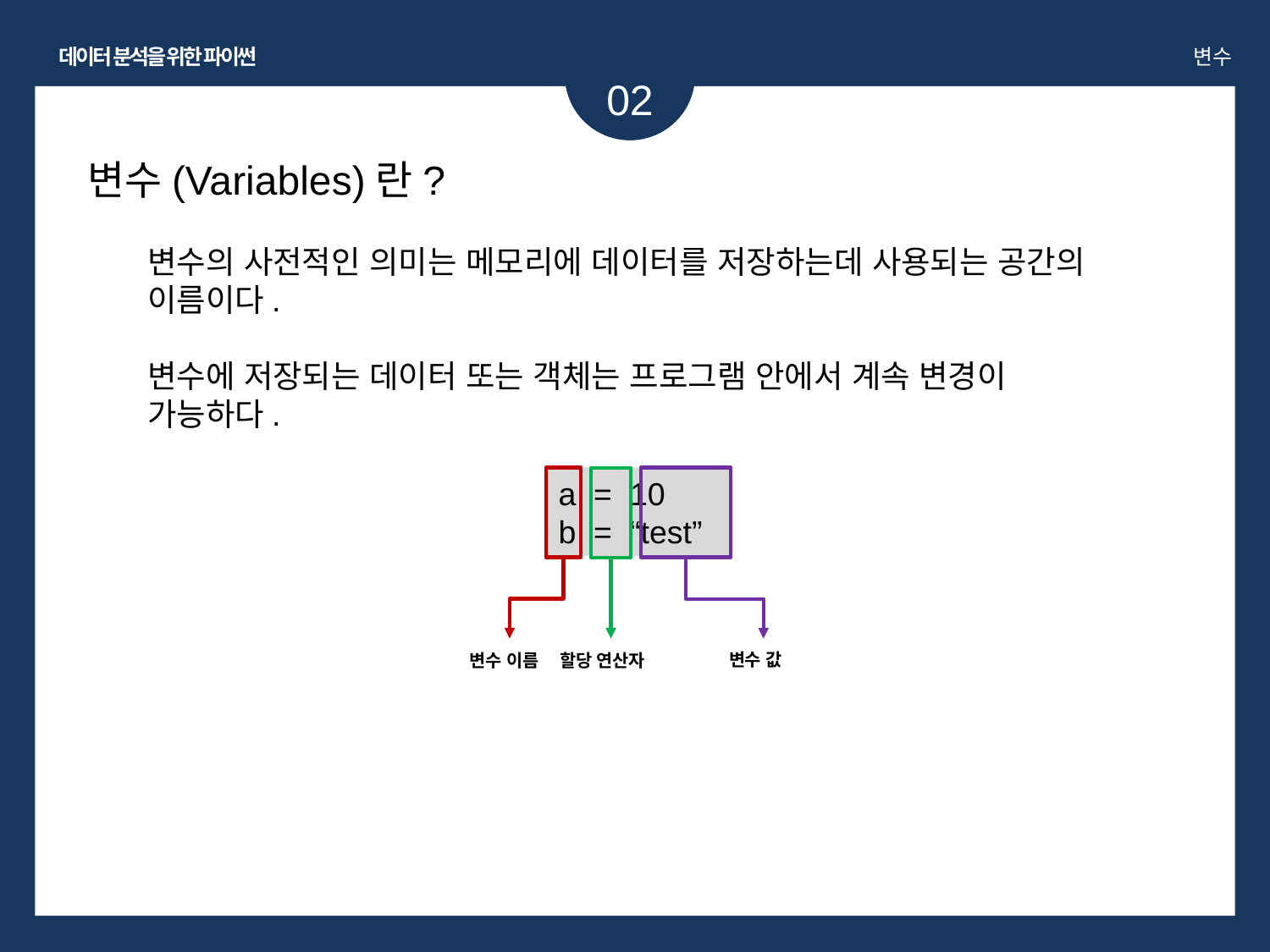

데이터 분석을 위한 파이썬
변수
02
변수(Variables)란?
변수의 사전적인 의미는 메모리에 데이터를 저장하는데 사용되는 공간의 이름이다.

변수에 저장되는 데이터 또는 객체는 프로그램 안에서 계속 변경이 가능하다.

a  =  10
b  =  “test”

변수 값
변수 이름
할당 연산자